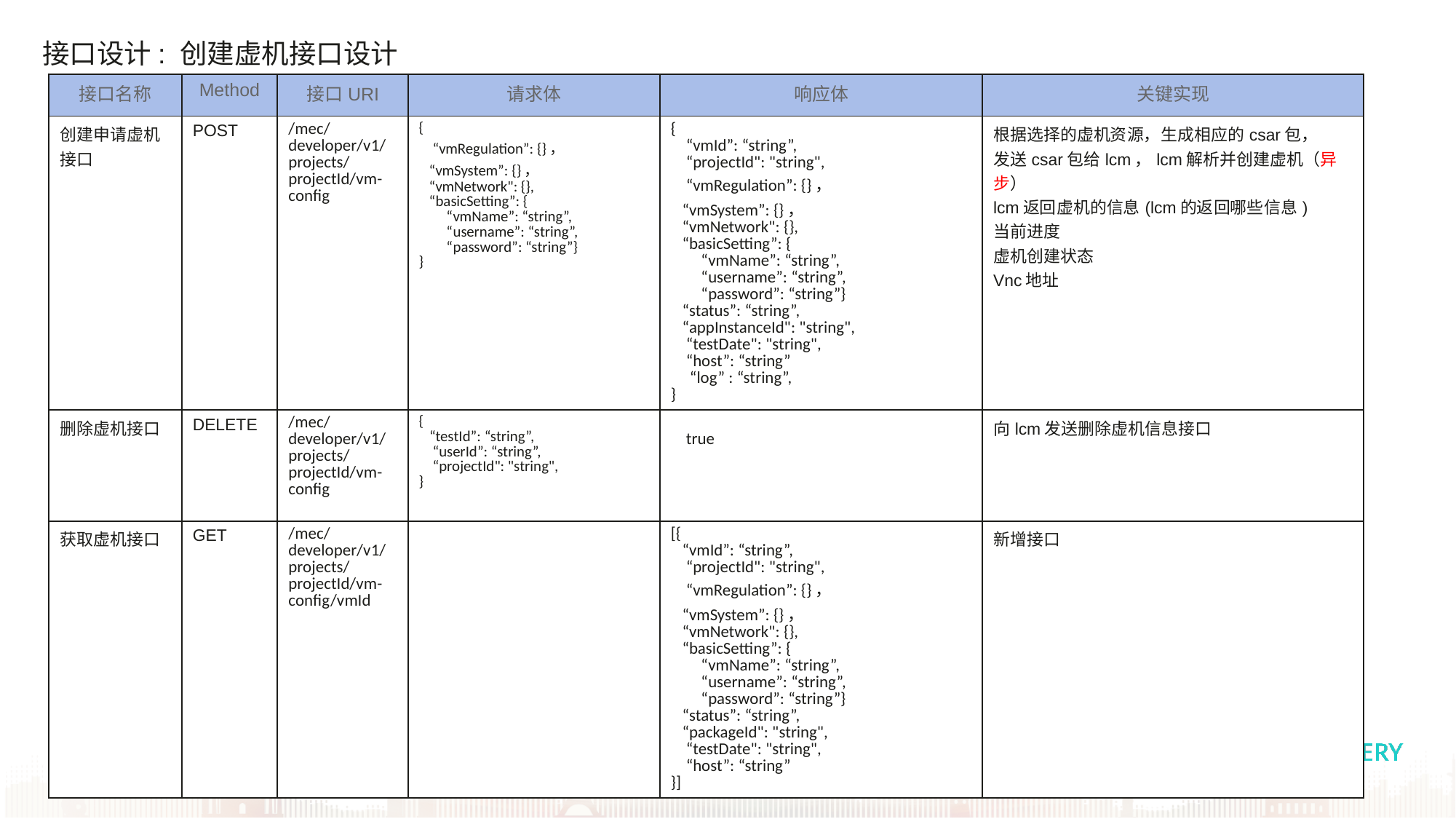

接口设计: 创建虚机接口设计
| 接口名称 | Method | 接口URI | 请求体 | 响应体 | 关键实现 |
| --- | --- | --- | --- | --- | --- |
| 创建申请虚机接口 | POST | /mec/developer/v1/projects/projectId/vm-config | { “vmRegulation”: {}， “vmSystem”: {}， “vmNetwork": {}, “basicSetting”: { “vmName”: “string”, “username”: “string”, “password”: “string”} } | { “vmId”: “string”, “projectId": "string", “vmRegulation”: {}， “vmSystem”: {}， “vmNetwork": {}, “basicSetting”: { “vmName”: “string”, “username”: “string”, “password”: “string”} “status”: “string”, “appInstanceId": "string", “testDate": "string", “host”: “string” “log” : “string”, } | 根据选择的虚机资源，生成相应的csar包， 发送csar包给lcm，lcm解析并创建虚机（异步） lcm返回虚机的信息(lcm的返回哪些信息) 当前进度 虚机创建状态 Vnc地址 |
| 删除虚机接口 | DELETE | /mec/developer/v1/projects/projectId/vm-config | { “testId”: “string”, “userId”: “string”, “projectId": "string", } | true | 向lcm发送删除虚机信息接口 |
| 获取虚机接口 | GET | /mec/developer/v1/projects/projectId/vm-config/vmId |  | [{ “vmId”: “string”, “projectId": "string", “vmRegulation”: {}， “vmSystem”: {}， “vmNetwork": {}, “basicSetting”: { “vmName”: “string”, “username”: “string”, “password”: “string”} “status”: “string”, “packageId": "string", “testDate": "string", “host”: “string” }] | 新增接口 |